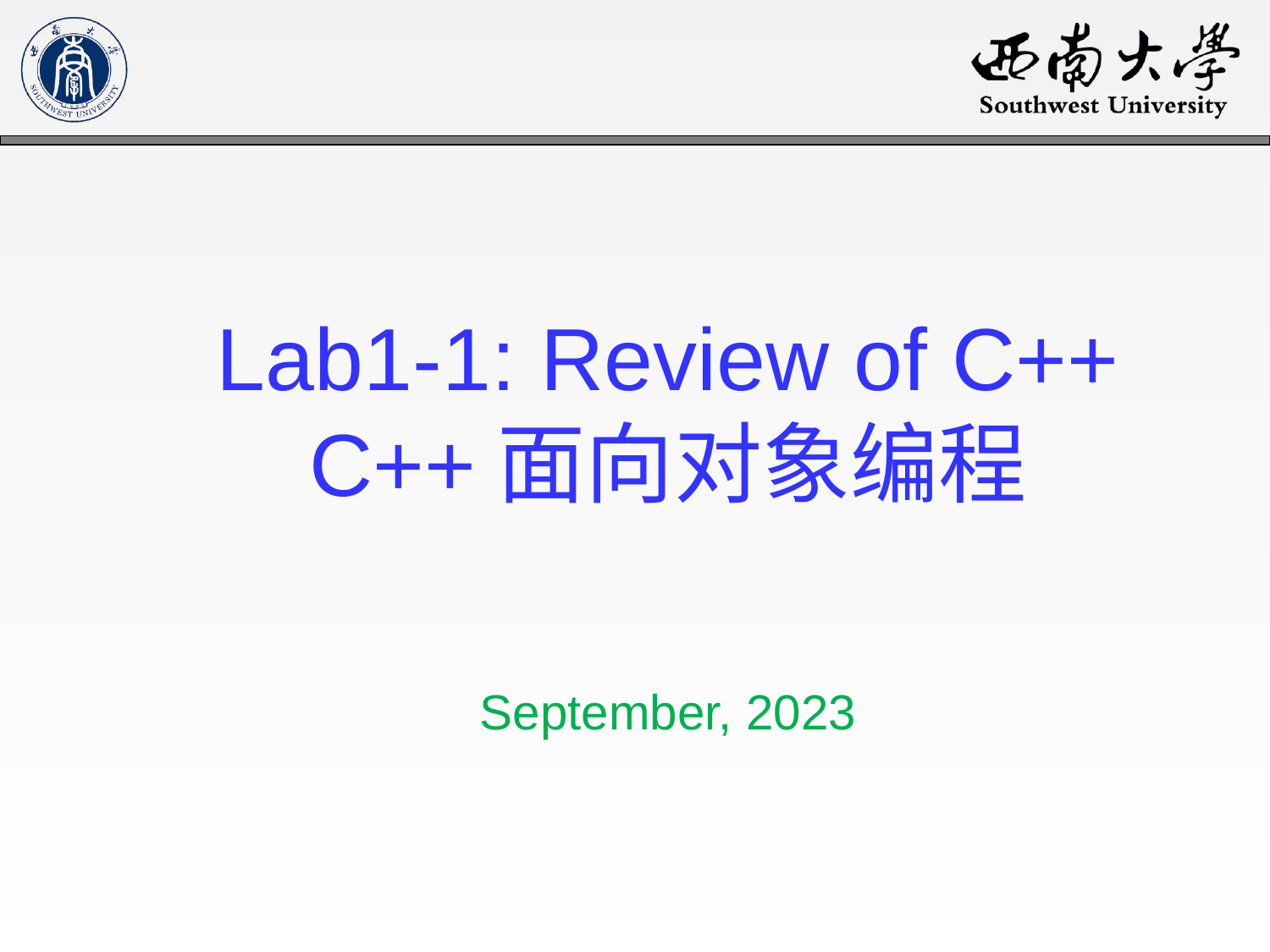

# Lab1-1: Review of C++ C++面向对象编程

September, 2023